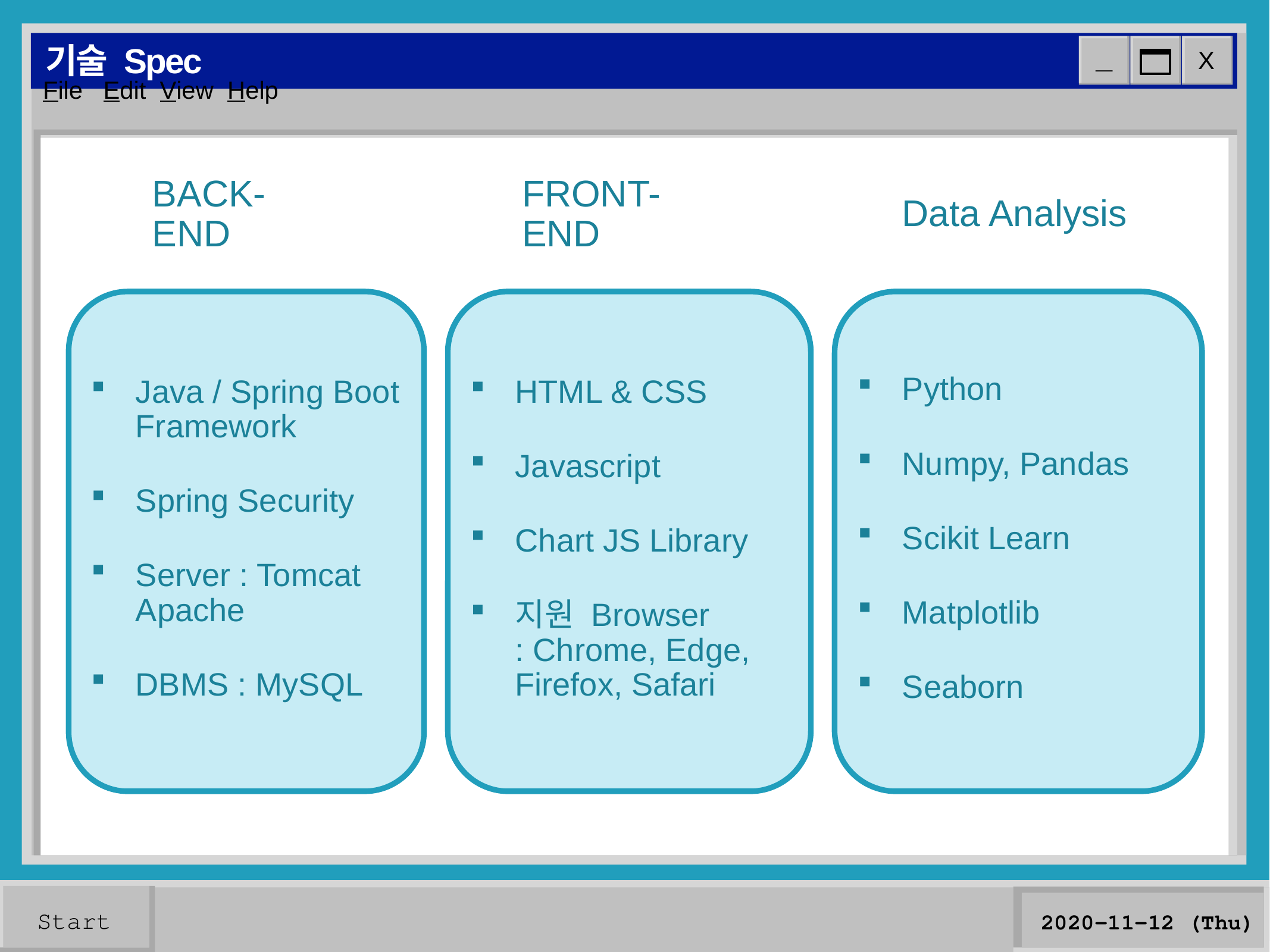

# 기술 Spec
FRONT-END
BACK-END
Data Analysis
HTML & CSS
Javascript
Chart JS Library
지원 Browser
: Chrome, Edge, Firefox, Safari
Python
Numpy, Pandas
Scikit Learn
Matplotlib
Seaborn
Java / Spring Boot Framework
Spring Security
Server : Tomcat Apache
DBMS : MySQL